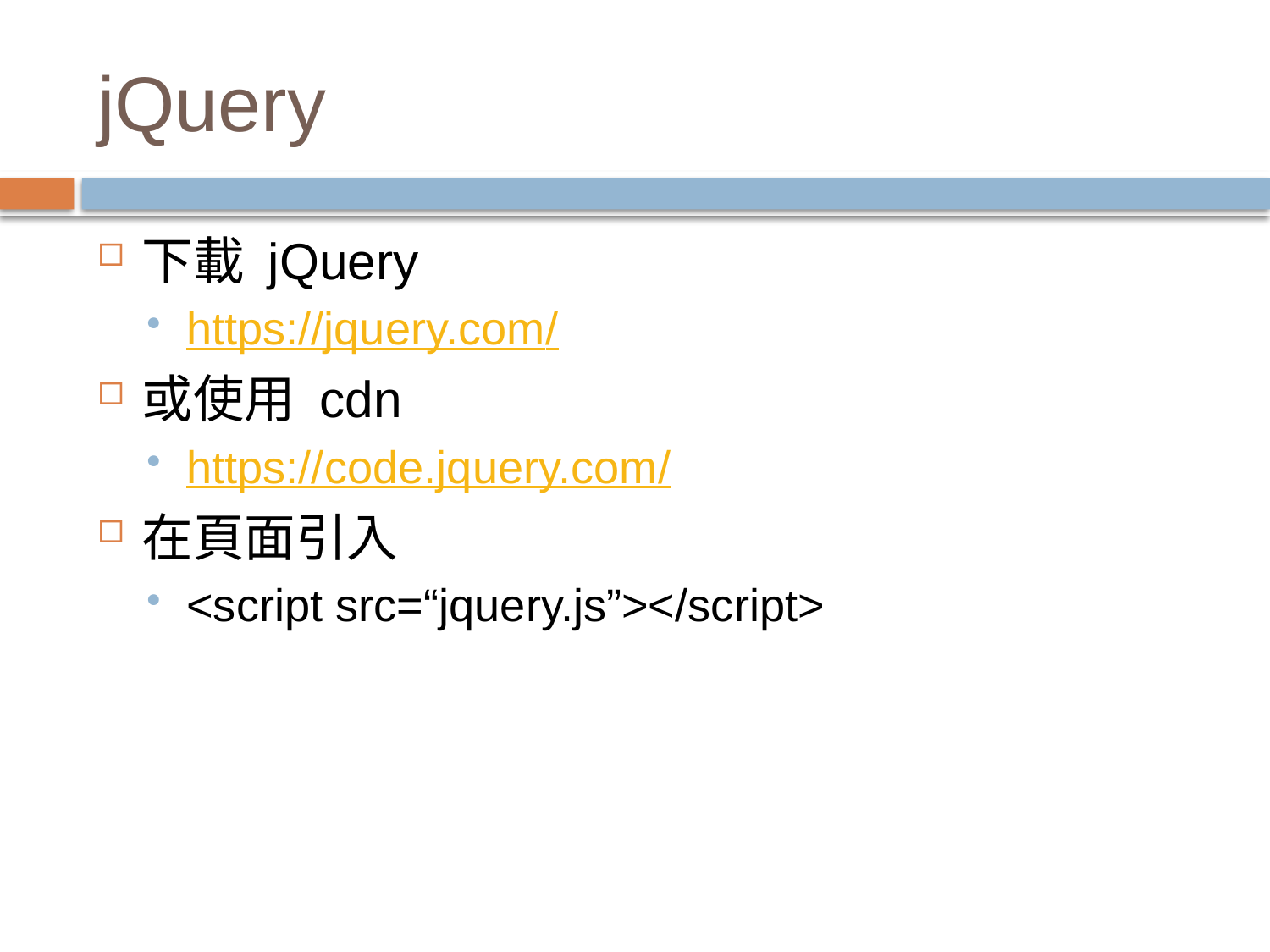

# jQuery
下載 jQuery
https://jquery.com/
或使用 cdn
https://code.jquery.com/
在頁面引入
<script src=“jquery.js”></script>